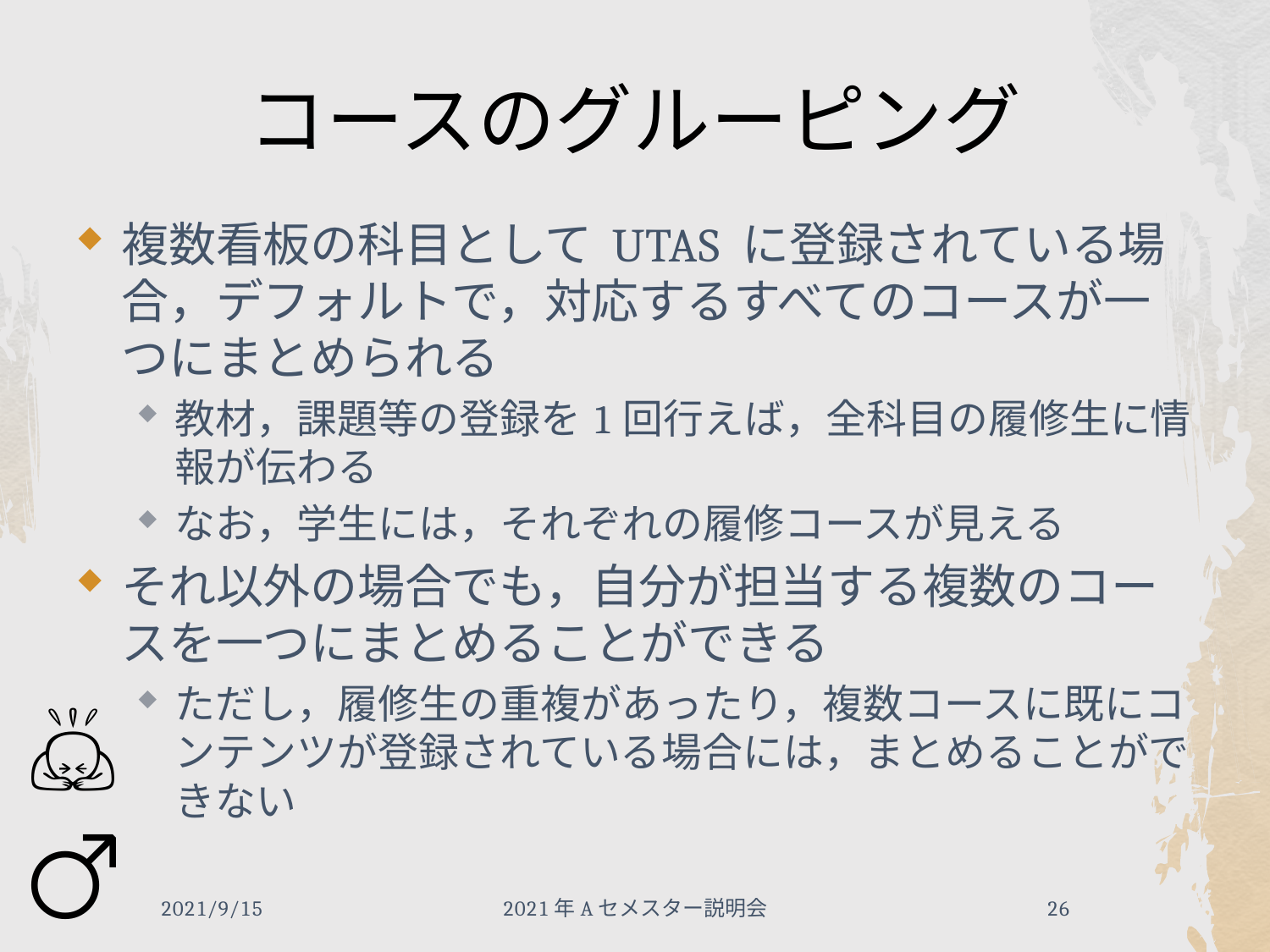

# コースのグルーピング
複数看板の科目として UTAS に登録されている場合，デフォルトで，対応するすべてのコースが一つにまとめられる
教材，課題等の登録を1回行えば，全科目の履修生に情報が伝わる
なお，学生には，それぞれの履修コースが見える
それ以外の場合でも，自分が担当する複数のコースを一つにまとめることができる
ただし，履修生の重複があったり，複数コースに既にコンテンツが登録されている場合には，まとめることができない
🙇‍♂️
2021/9/15
2021年Aセメスター説明会
26